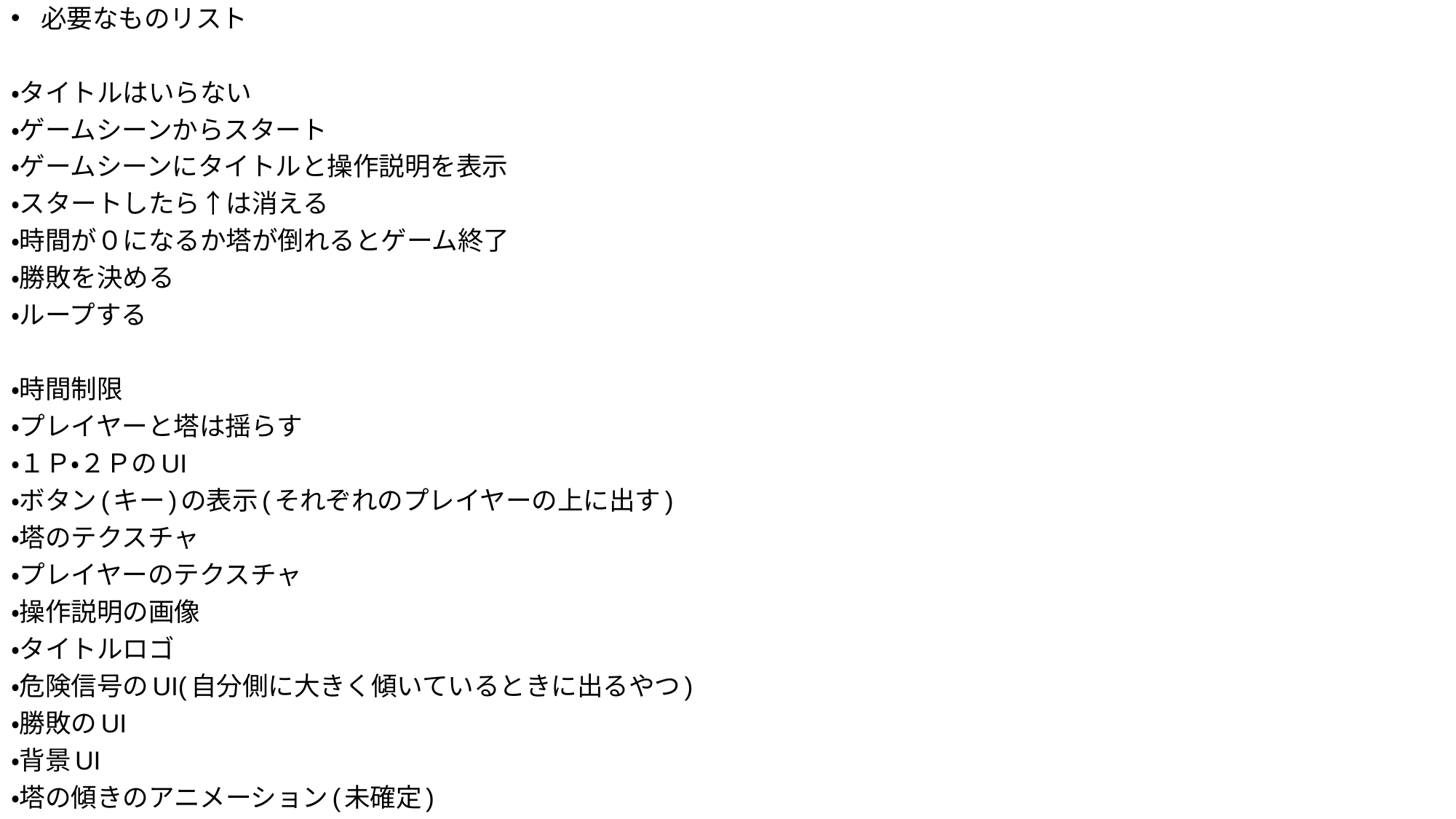

必要なものリスト

・タイトルはいらない
・ゲームシーンからスタート
・ゲームシーンにタイトルと操作説明を表示
・スタートしたら↑は消える
・時間が０になるか塔が倒れるとゲーム終了
・勝敗を決める
・ループする

・時間制限
・プレイヤーと塔は揺らす
・１Ｐ・２ＰのUI
・ボタン(キー)の表示(それぞれのプレイヤーの上に出す)
・塔のテクスチャ
・プレイヤーのテクスチャ
・操作説明の画像
・タイトルロゴ
・危険信号のUI(自分側に大きく傾いているときに出るやつ)
・勝敗のUI
・背景UI
・塔の傾きのアニメーション(未確定)